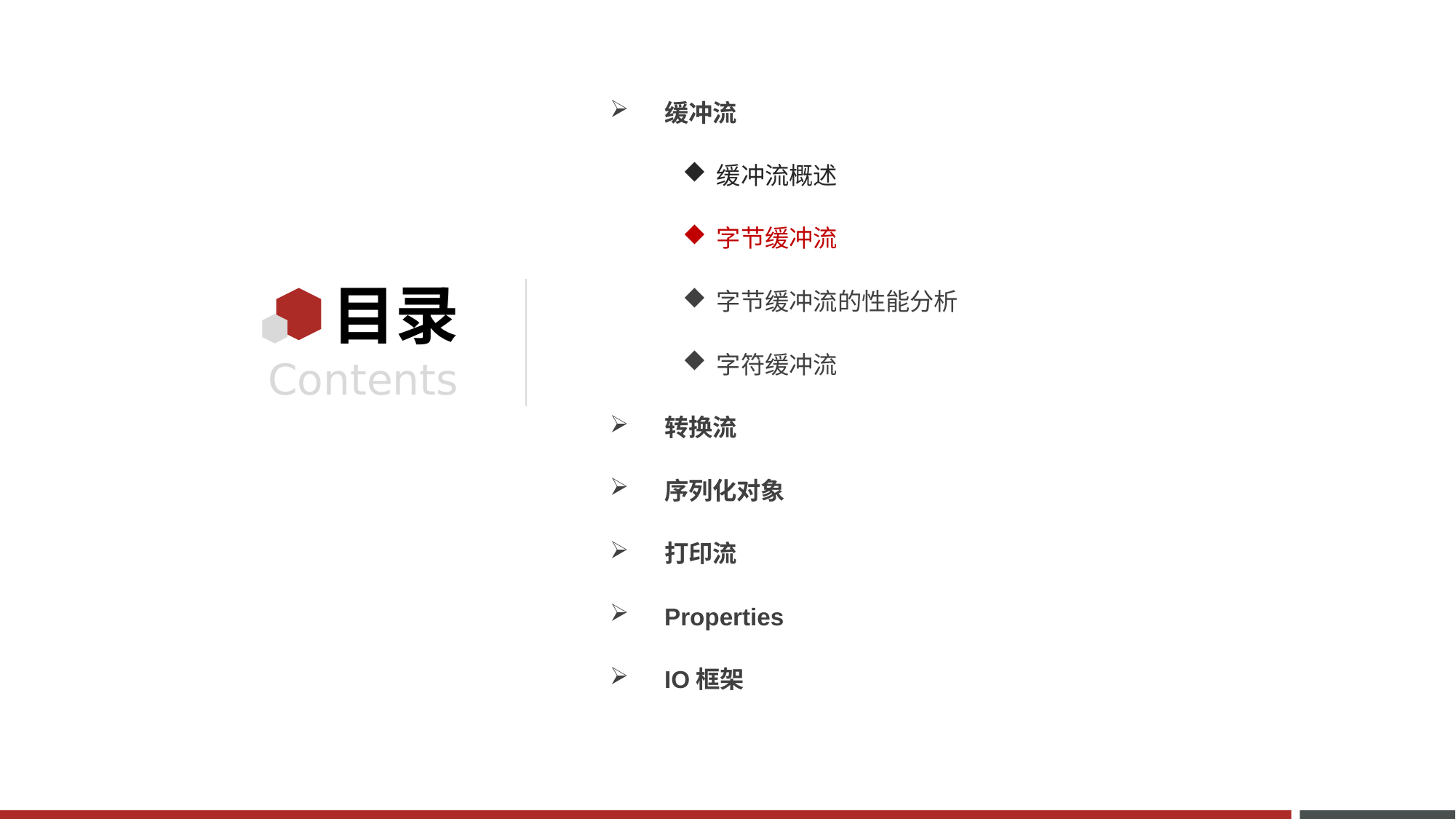

缓冲流
缓冲流概述
字节缓冲流
字节缓冲流的性能分析
字符缓冲流
转换流
序列化对象
打印流
Properties
IO框架